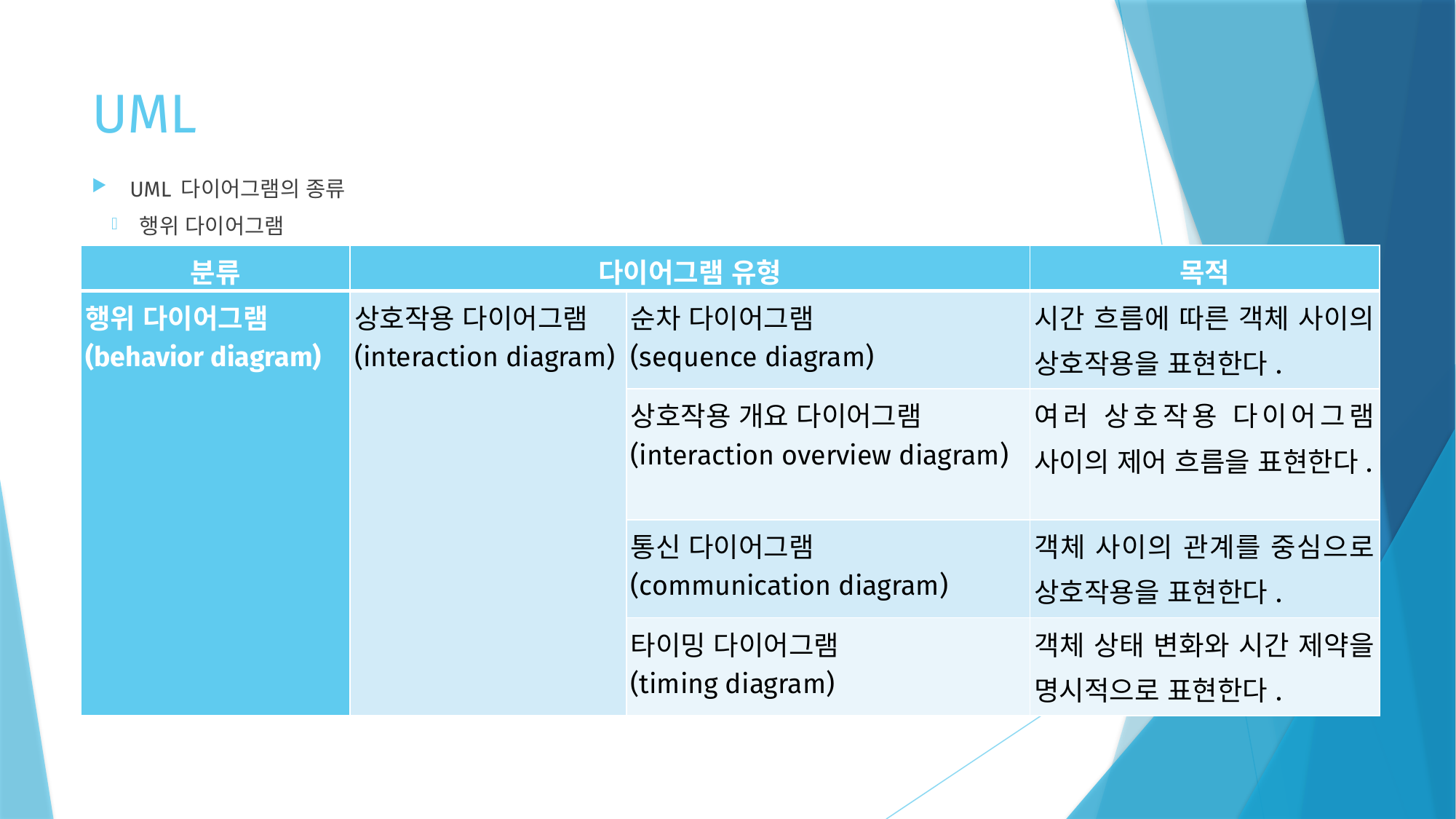

# UML
UML 다이어그램의 종류
행위 다이어그램
| 분류 | 다이어그램 유형 |  | 목적 |
| --- | --- | --- | --- |
| 행위 다이어그램 (behavior diagram) | 상호작용 다이어그램 (interaction diagram) | 순차 다이어그램 (sequence diagram) | 시간 흐름에 따른 객체 사이의 상호작용을 표현한다. |
|  |  | 상호작용 개요 다이어그램 (interaction overview diagram) | 여러 상호작용 다이어그램 사이의 제어 흐름을 표현한다. |
|  |  | 통신 다이어그램 (communication diagram) | 객체 사이의 관계를 중심으로 상호작용을 표현한다. |
|  |  | 타이밍 다이어그램 (timing diagram) | 객체 상태 변화와 시간 제약을 명시적으로 표현한다. |